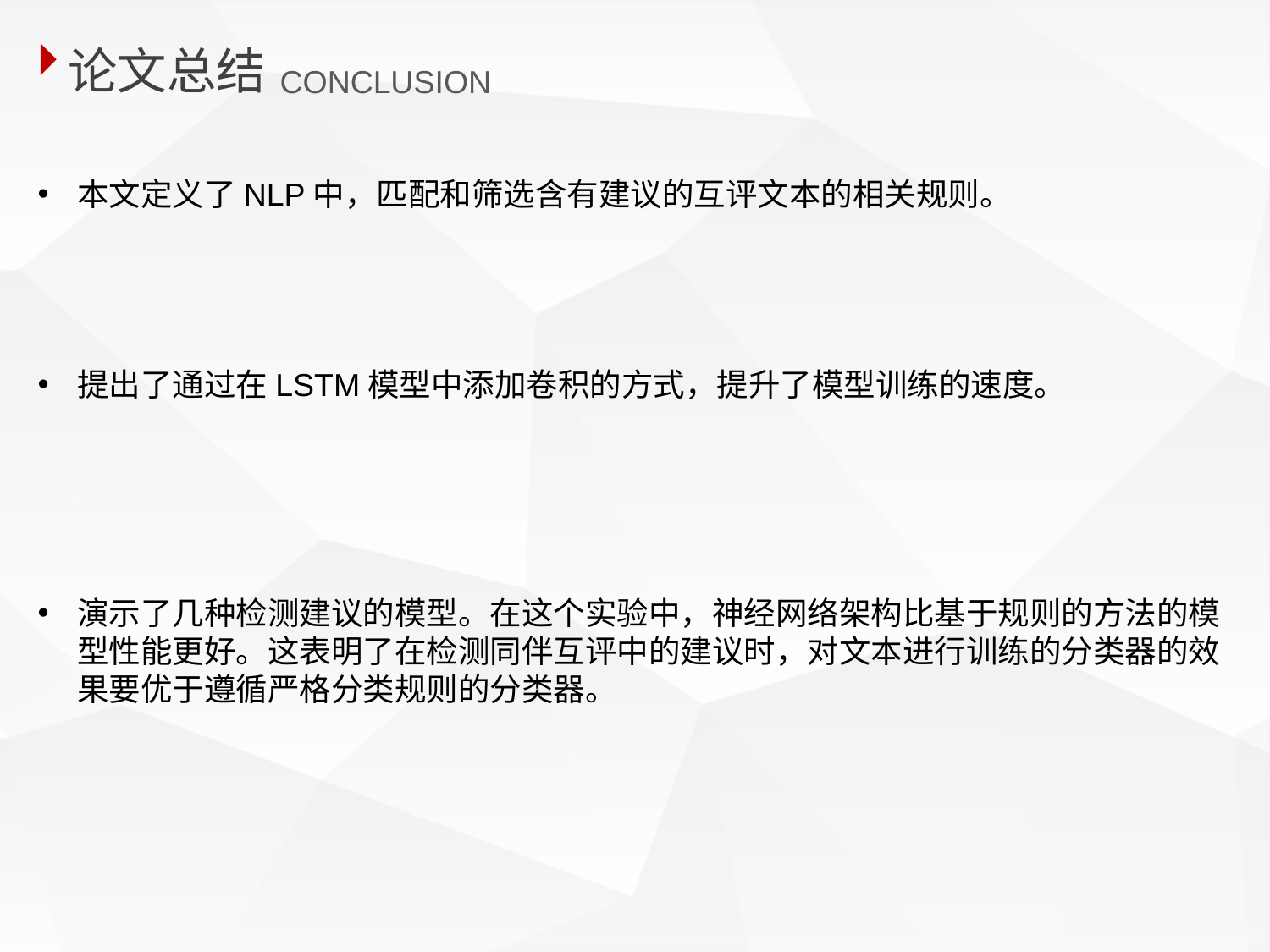

论文总结

  CONCLUSION
本文定义了NLP中，匹配和筛选含有建议的互评文本的相关规则。

提出了通过在LSTM模型中添加卷积的方式，提升了模型训练的速度。

演示了几种检测建议的模型。在这个实验中，神经网络架构比基于规则的方法的模型性能更好。这表明了在检测同伴互评中的建议时，对文本进行训练的分类器的效果要优于遵循严格分类规则的分类器。